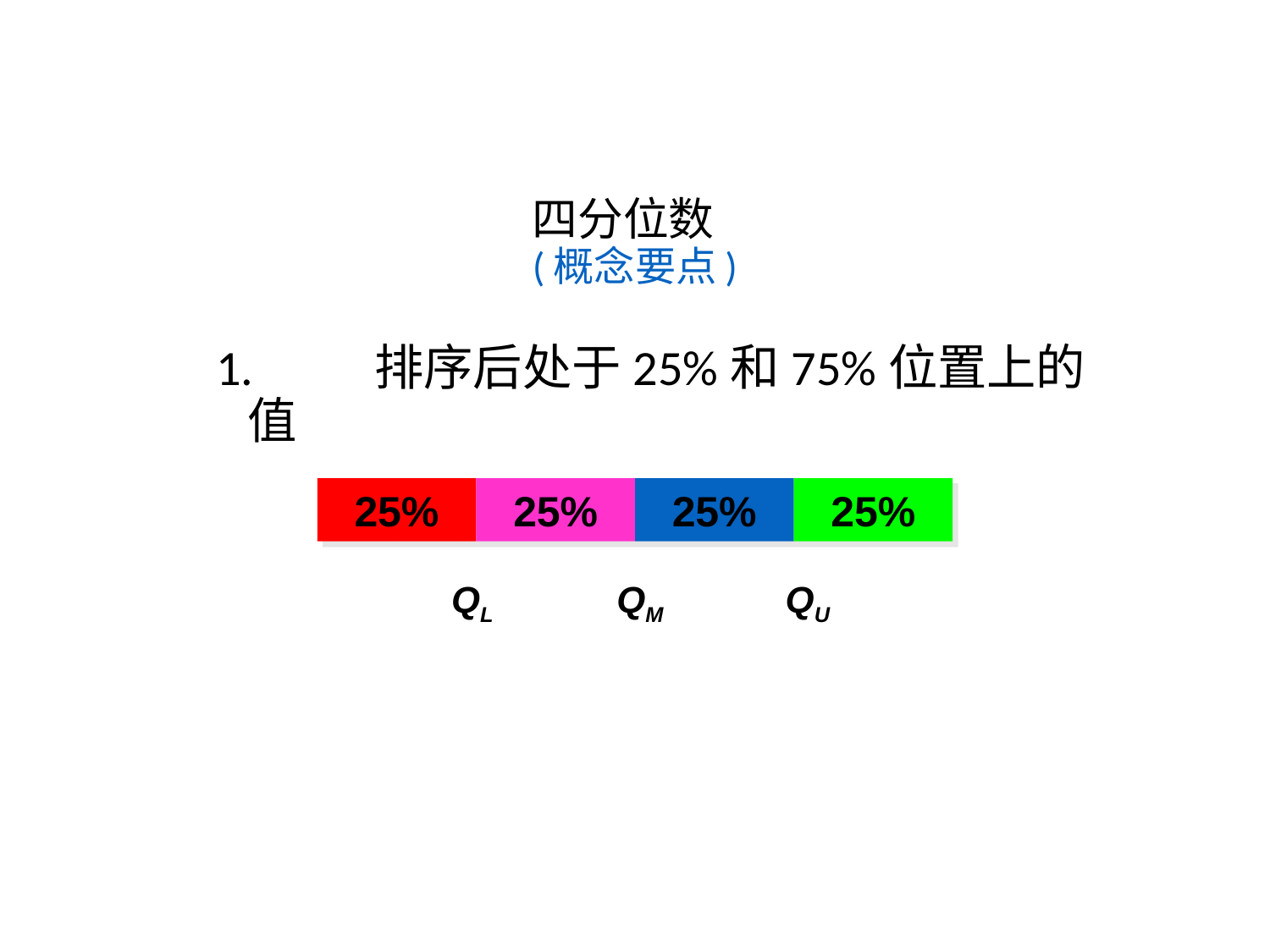

# 四分位数 (概念要点)
1.	排序后处于25%和75%位置上的值

25%
25%
25%
25%
QL
QM
QU